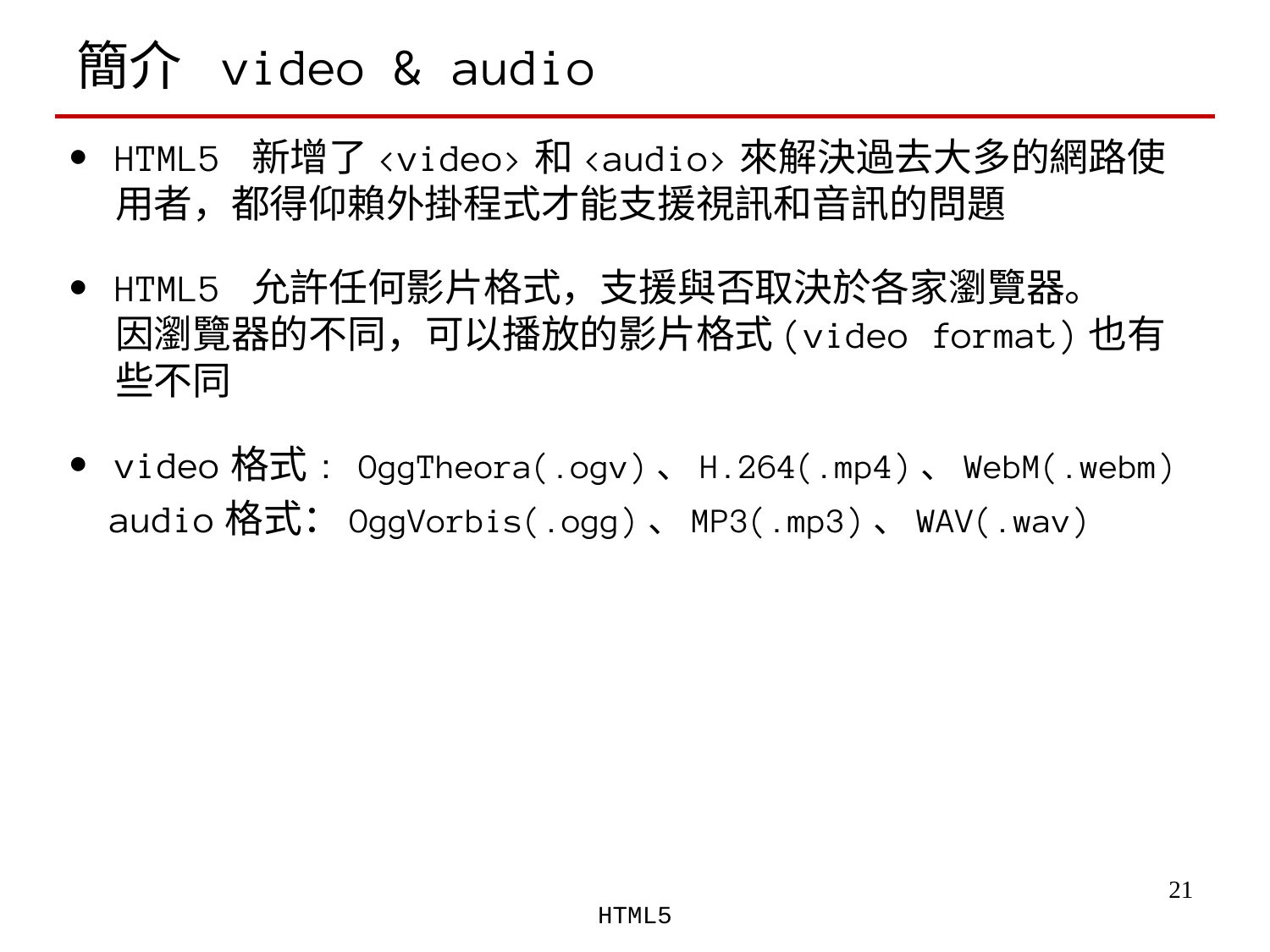

# 簡介 video & audio
HTML5 新增了<video>和<audio>來解決過去大多的網路使用者，都得仰賴外掛程式才能支援視訊和音訊的問題
HTML5 允許任何影片格式，支援與否取決於各家瀏覽器。
因瀏覽器的不同，可以播放的影片格式(video format)也有些不同
video格式: OggTheora(.ogv)、H.264(.mp4)、WebM(.webm)
  audio格式：OggVorbis(.ogg)、MP3(.mp3)、WAV(.wav)

21
HTML5